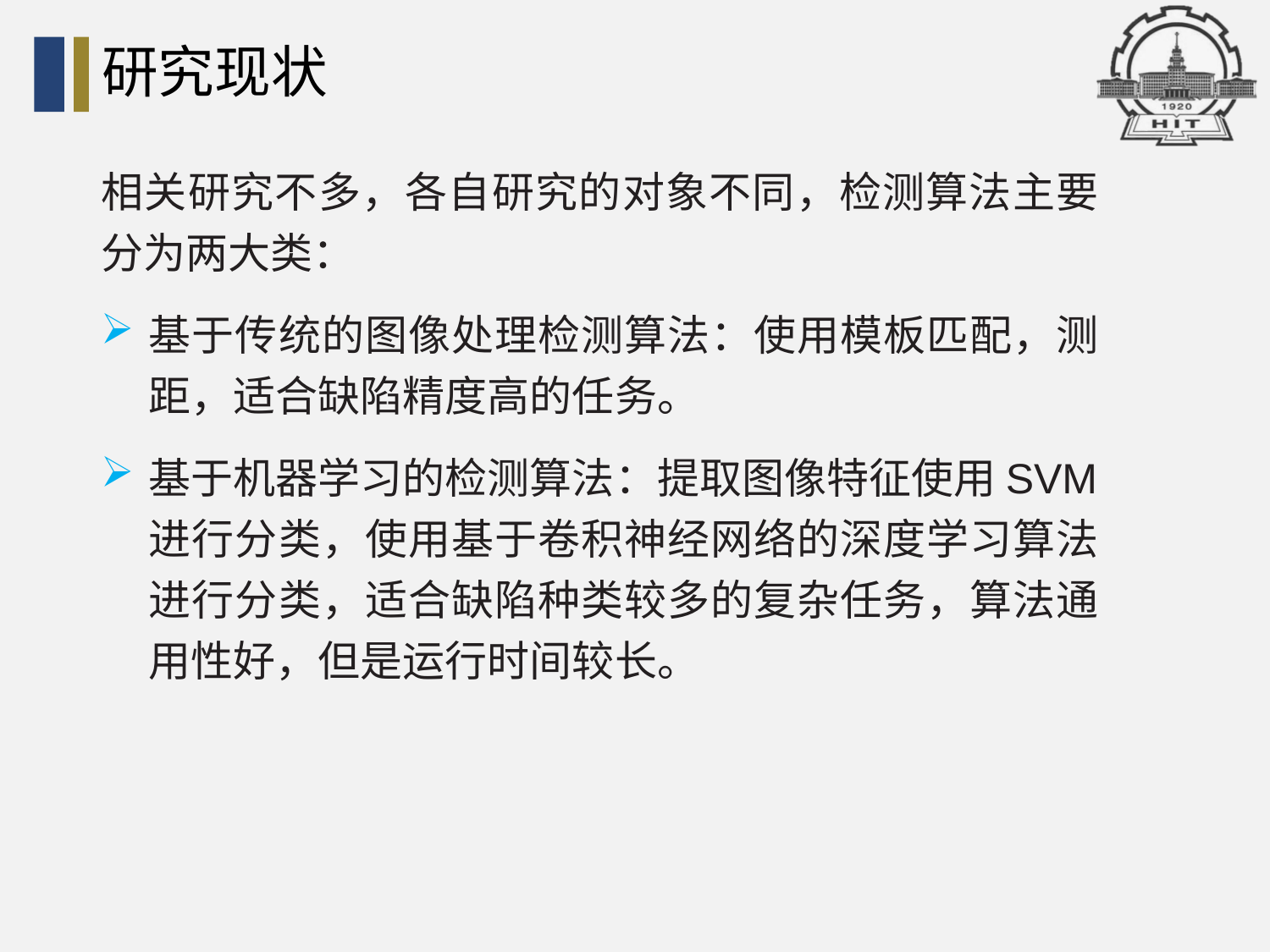

# 研究现状
相关研究不多，各自研究的对象不同，检测算法主要分为两大类：
基于传统的图像处理检测算法：使用模板匹配，测距，适合缺陷精度高的任务。
基于机器学习的检测算法：提取图像特征使用SVM进行分类，使用基于卷积神经网络的深度学习算法进行分类，适合缺陷种类较多的复杂任务，算法通用性好，但是运行时间较长。